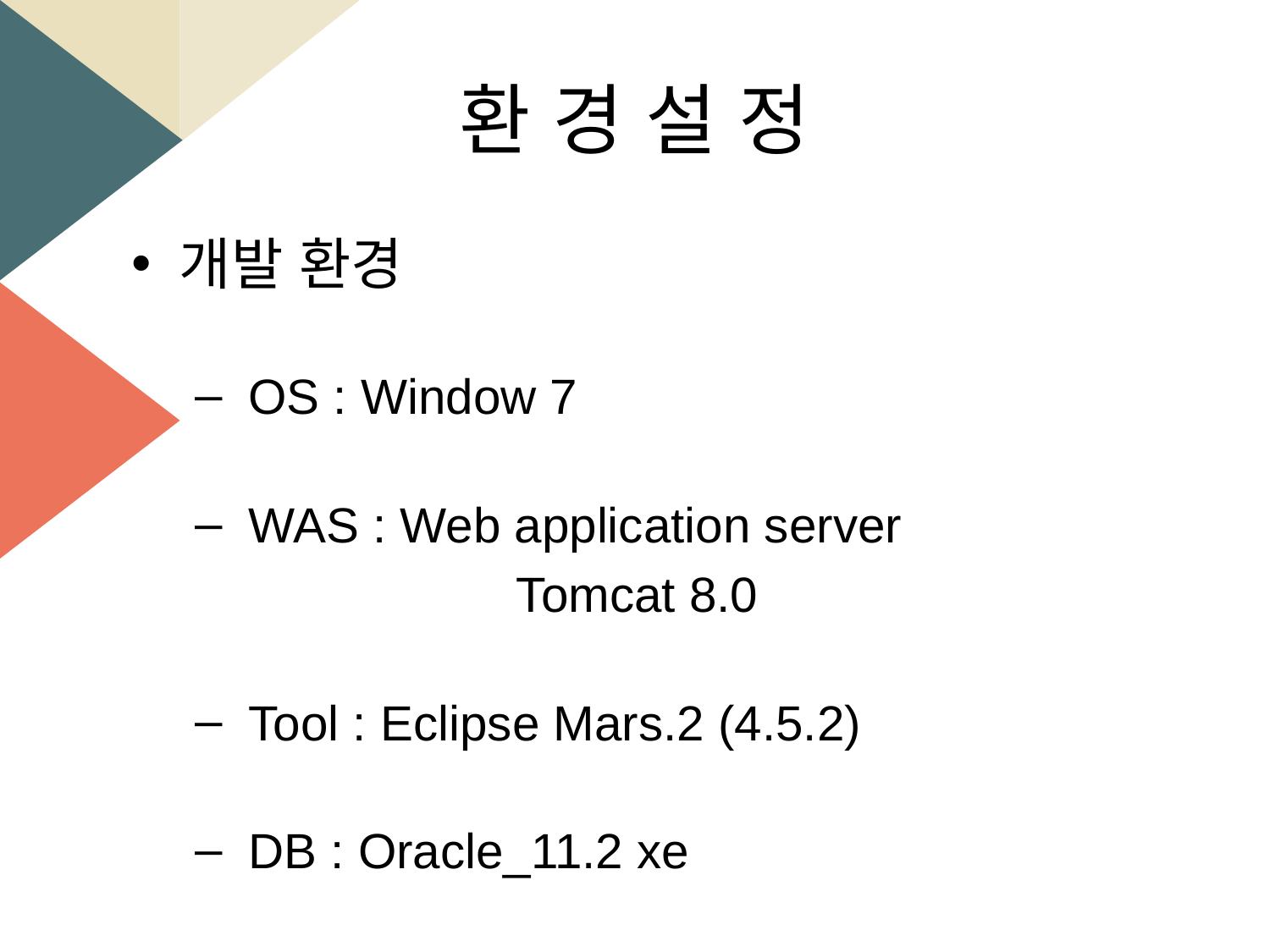

# 환 경 설 정
개발 환경
 OS : Window 7
 WAS : Web application server
			  Tomcat 8.0
 Tool : Eclipse Mars.2 (4.5.2)
 DB : Oracle_11.2 xe